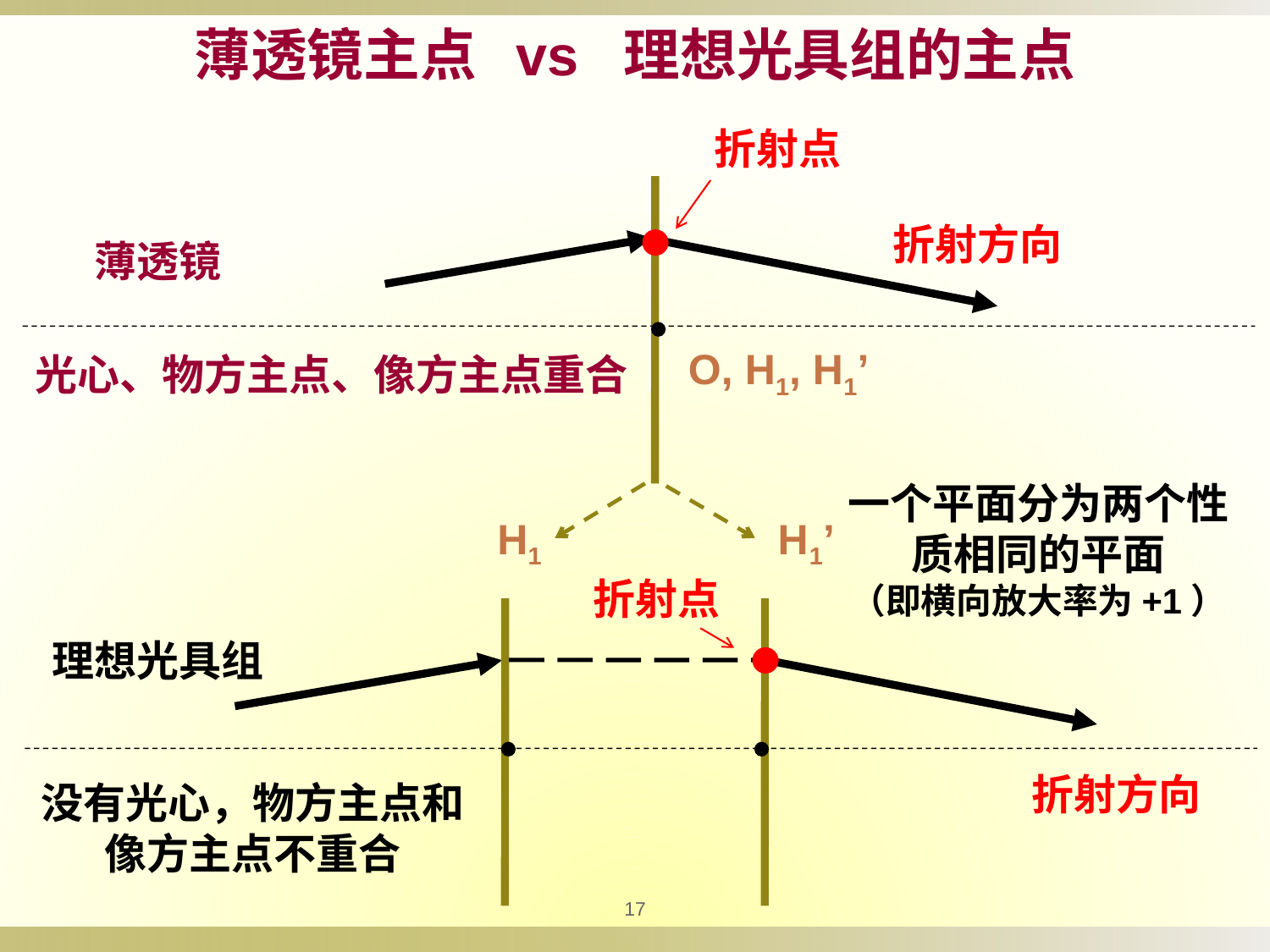

薄透镜主点  vs  理想光具组的主点
折射点
折射方向
薄透镜

O, H1, H1’
光心、物方主点、像方主点重合
一个平面分为两个性质相同的平面
（即横向放大率为+1）
H1                    H1’
折射点
理想光具组

折射方向
没有光心，物方主点和像方主点不重合
17